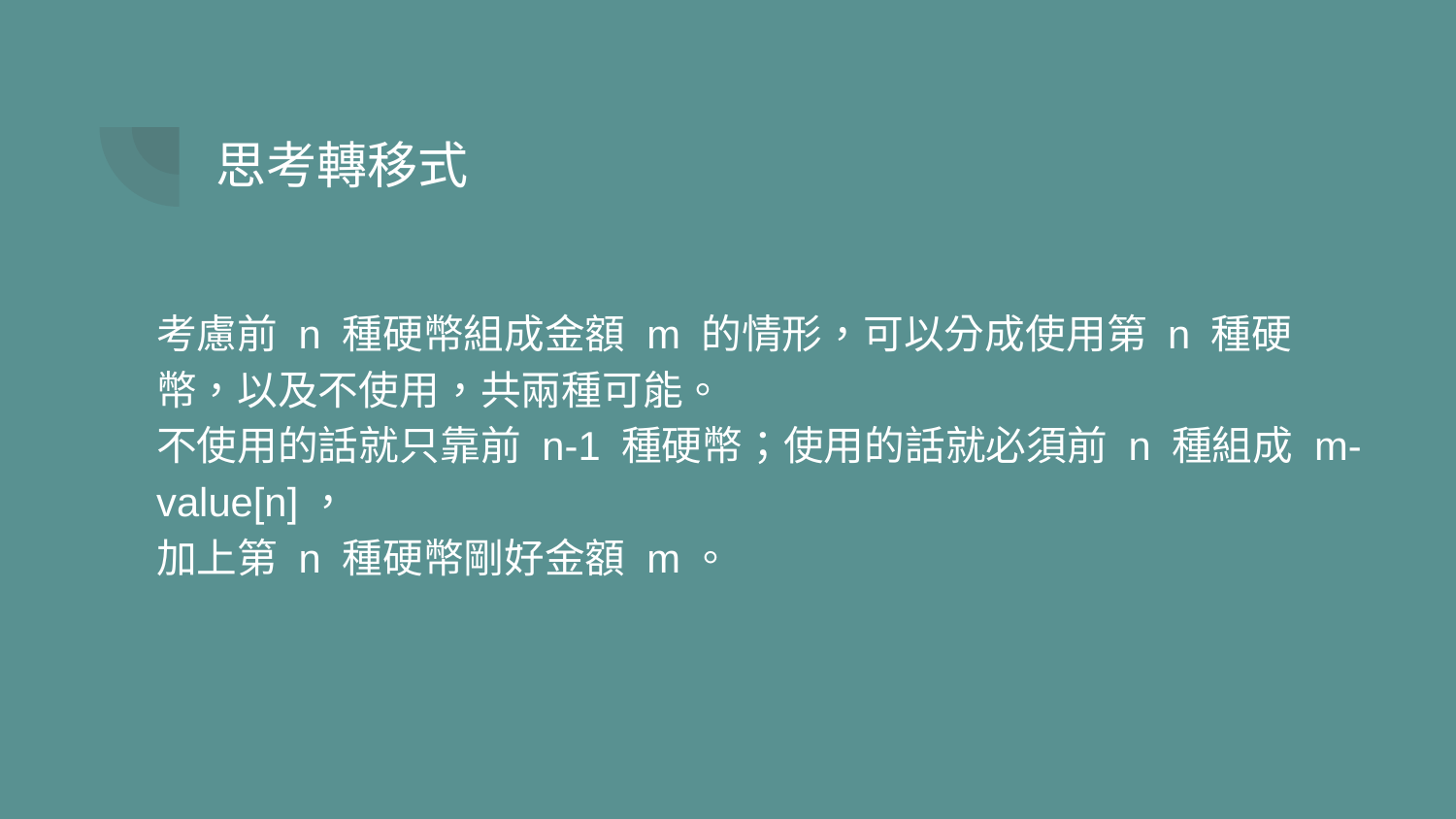

思考轉移式
考慮前 n 種硬幣組成金額 m 的情形，可以分成使用第 n 種硬幣，以及不使用，共兩種可能。
不使用的話就只靠前 n-1 種硬幣；使用的話就必須前 n 種組成 m-value[n]，
加上第 n 種硬幣剛好金額 m。